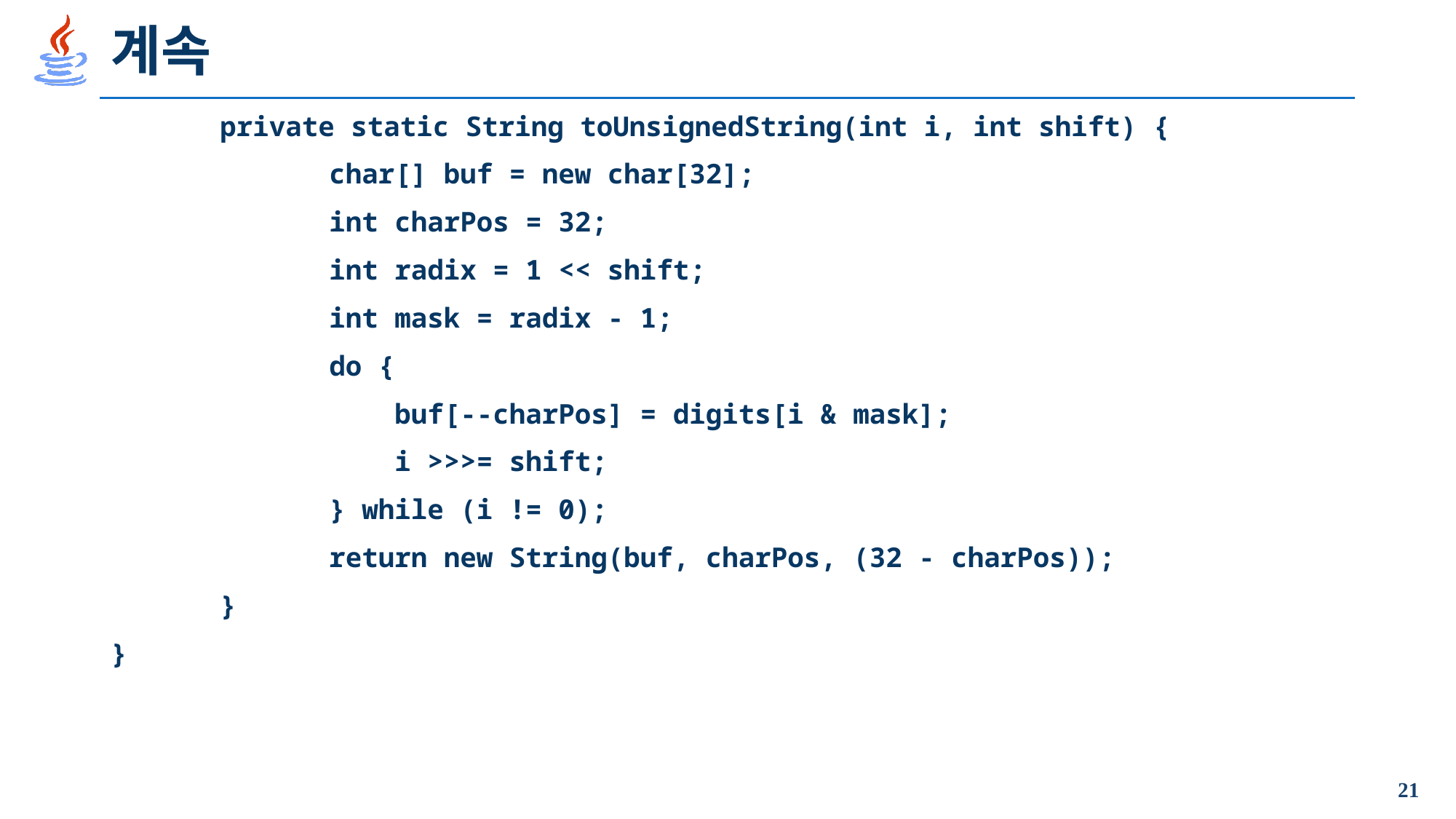

# 계속
	private static String toUnsignedString(int i, int shift) {
		char[] buf = new char[32];
		int charPos = 32;
		int radix = 1 << shift;
		int mask = radix - 1;
		do {
		    buf[--charPos] = digits[i & mask];
		    i >>>= shift;
		} while (i != 0);
		return new String(buf, charPos, (32 - charPos));
 	}
}

21